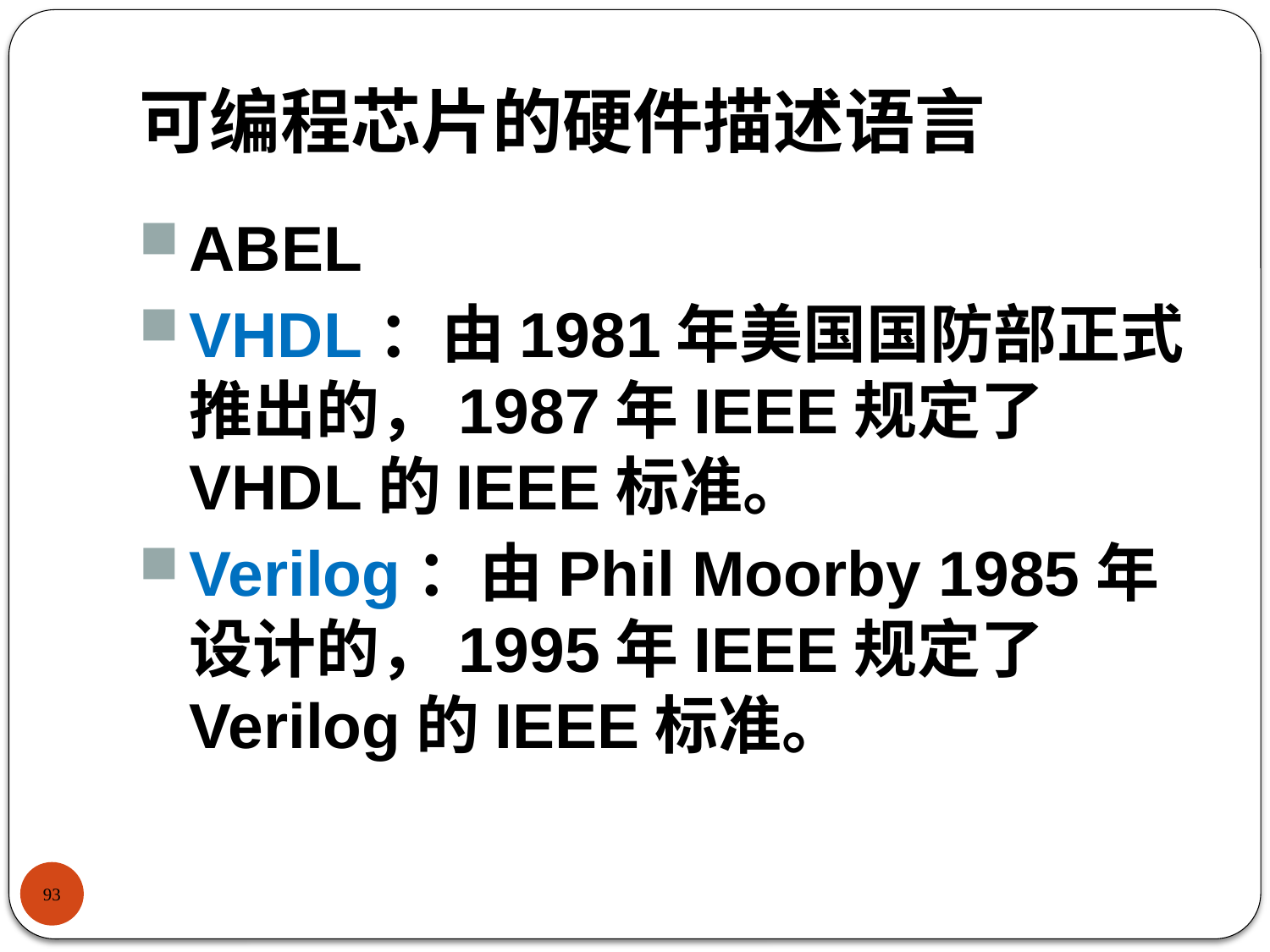

# 可编程芯片的硬件描述语言
ABEL
VHDL：由1981年美国国防部正式推出的，1987年IEEE规定了VHDL的IEEE标准。
Verilog：由Phil Moorby 1985年设计的，1995年IEEE规定了Verilog的IEEE标准。
93